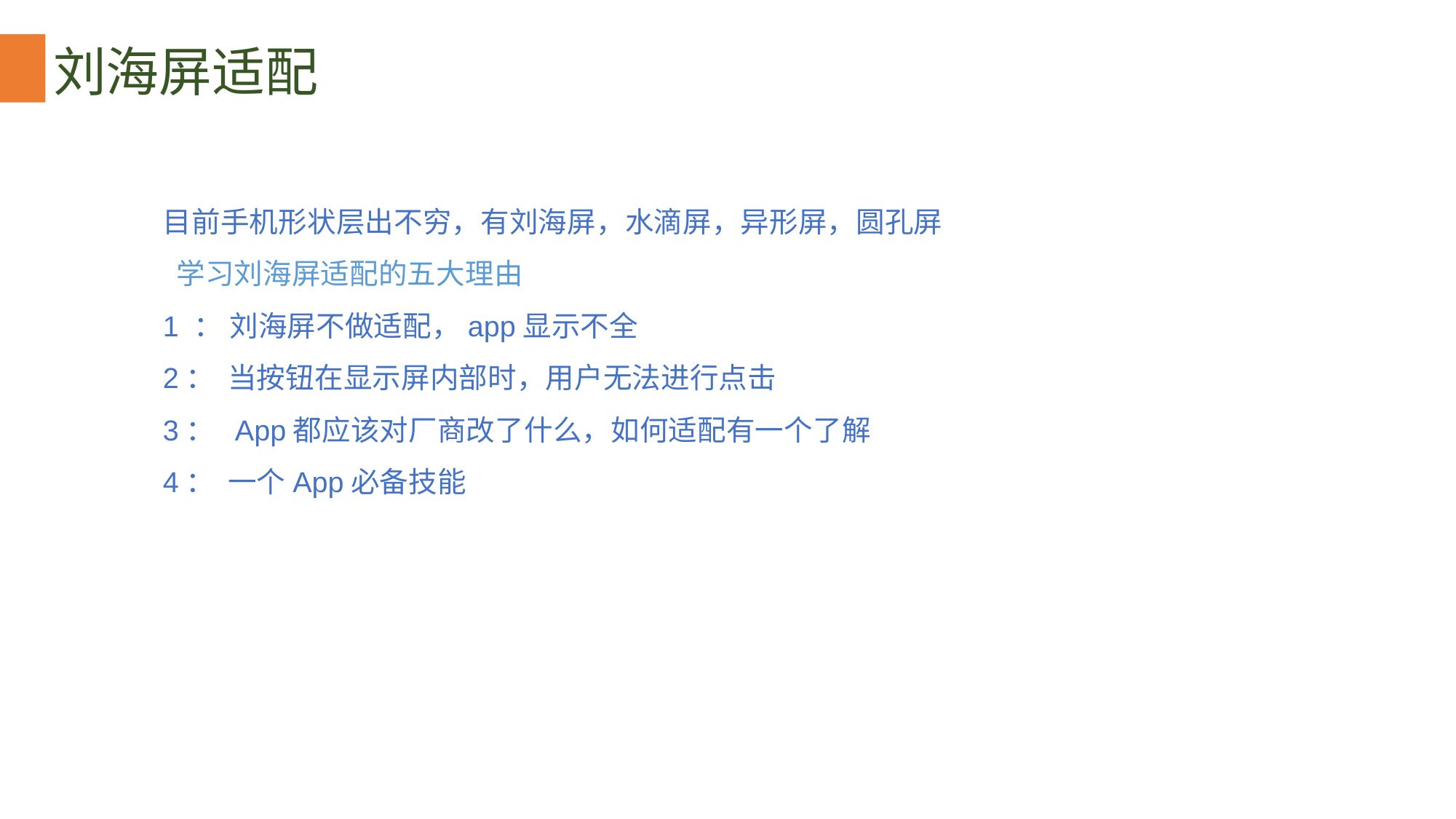

刘海屏适配
目前手机形状层出不穷，有刘海屏，水滴屏，异形屏，圆孔屏
 学习刘海屏适配的五大理由
1 ： 刘海屏不做适配，app显示不全
2：  当按钮在显示屏内部时，用户无法进行点击
3：  App都应该对厂商改了什么，如何适配有一个了解
4：  一个App必备技能